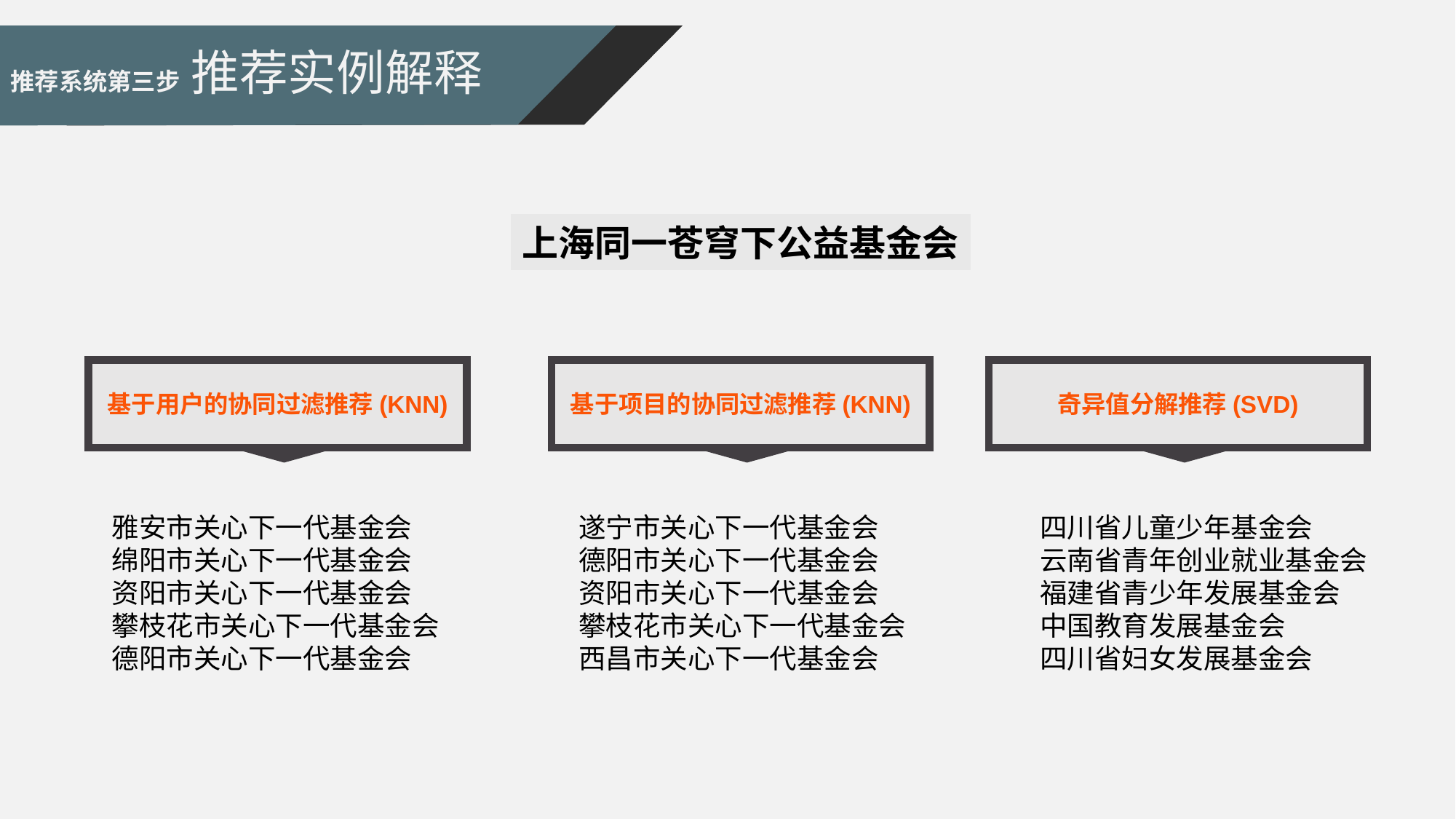

推荐系统第三步  推荐实例解释
上海同一苍穹下公益基金会
基于用户的协同过滤推荐(KNN)

基于项目的协同过滤推荐(KNN)

奇异值分解推荐(SVD)

雅安市关心下一代基金会
绵阳市关心下一代基金会
资阳市关心下一代基金会
攀枝花市关心下一代基金会
德阳市关心下一代基金会
遂宁市关心下一代基金会
德阳市关心下一代基金会
资阳市关心下一代基金会
攀枝花市关心下一代基金会
西昌市关心下一代基金会
四川省儿童少年基金会
云南省青年创业就业基金会
福建省青少年发展基金会
中国教育发展基金会
四川省妇女发展基金会